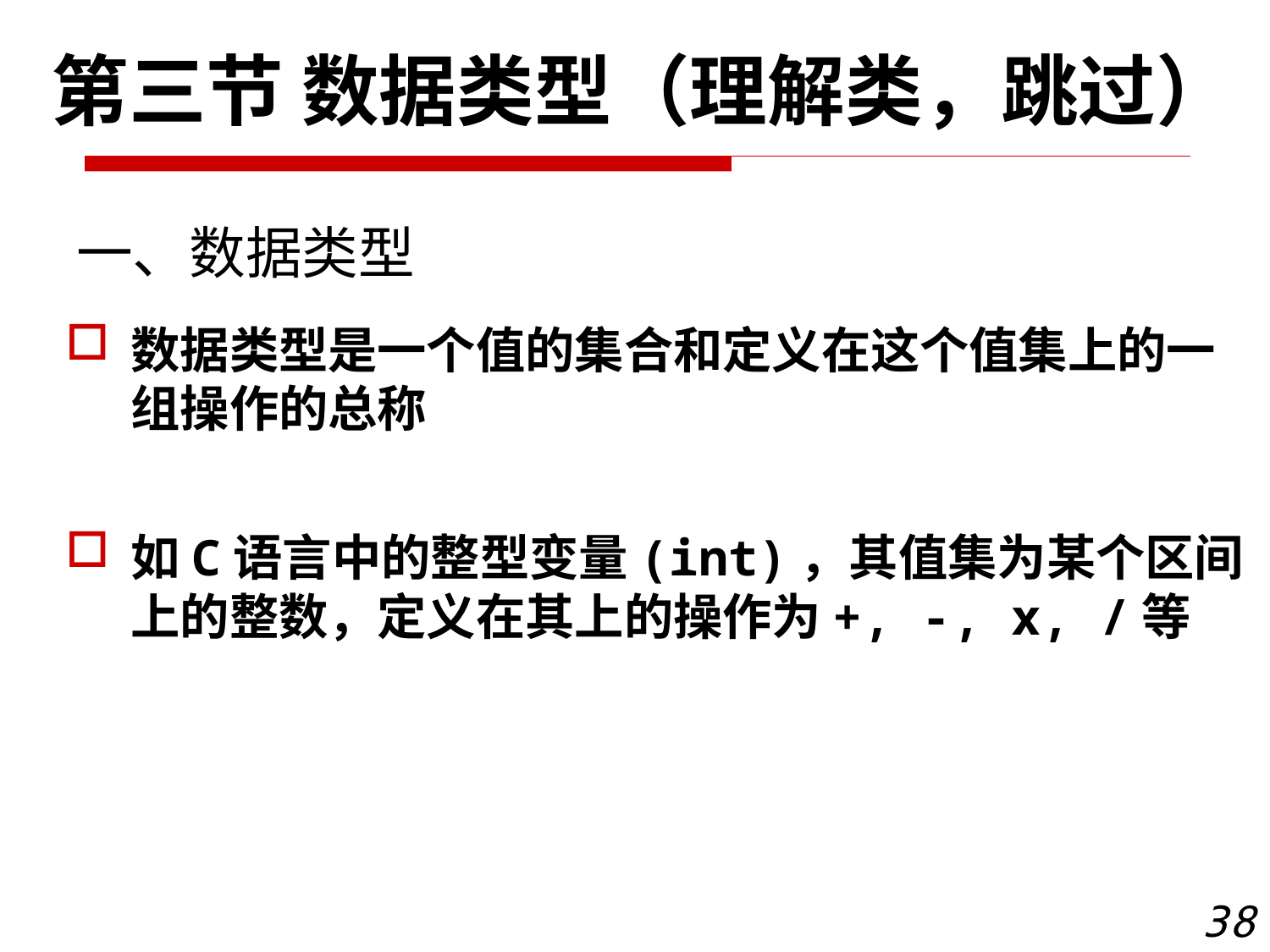

第三节 数据类型（理解类，跳过）
一、数据类型
数据类型是一个值的集合和定义在这个值集上的一组操作的总称

如C语言中的整型变量(int)，其值集为某个区间上的整数，定义在其上的操作为+, -, x, /等
38